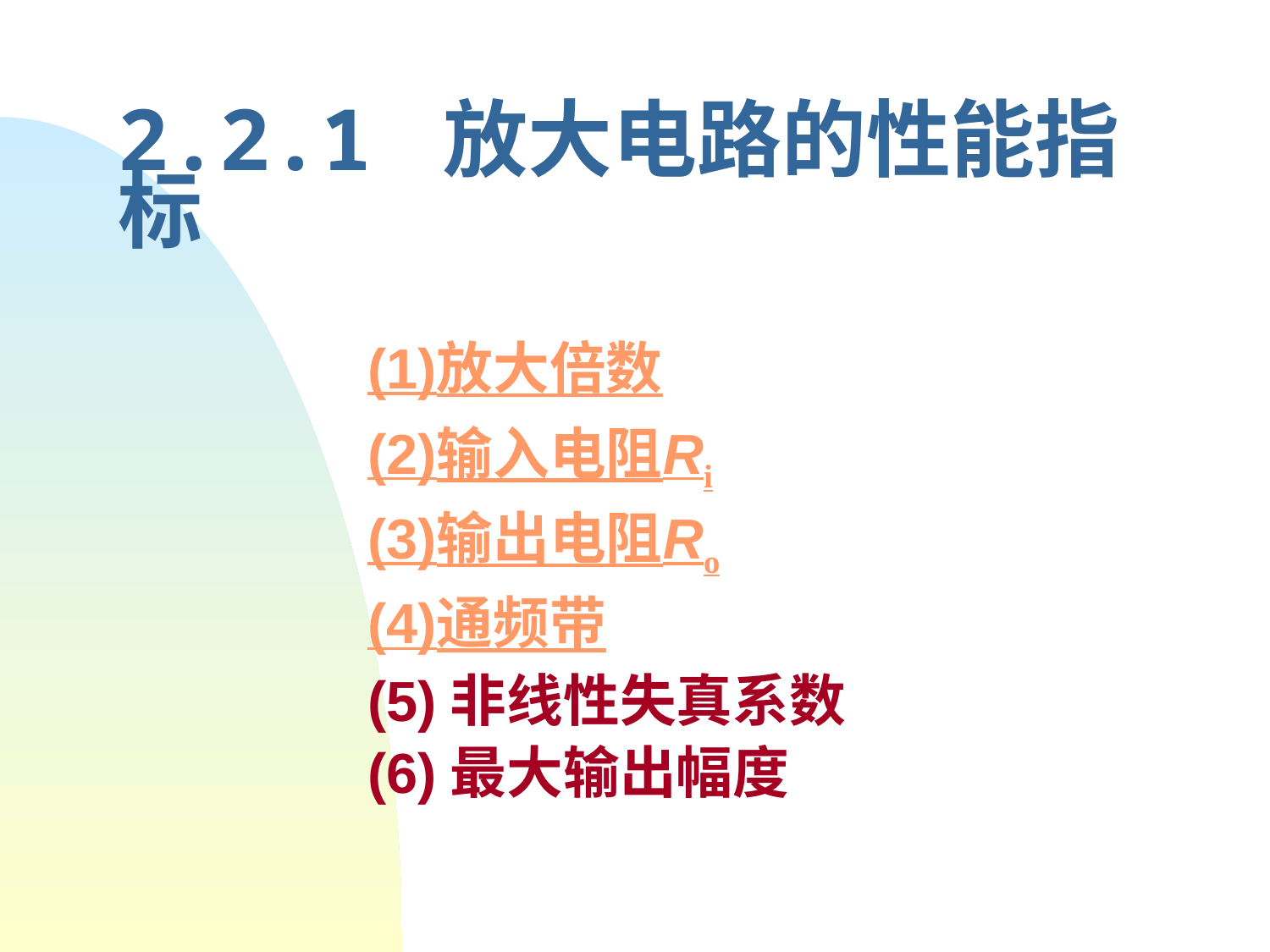

# 2.2.1 放大电路的性能指标
(1)放大倍数
(2)输入电阻Ri
(3)输出电阻Ro
(4)通频带
(5)非线性失真系数
(6)最大输出幅度